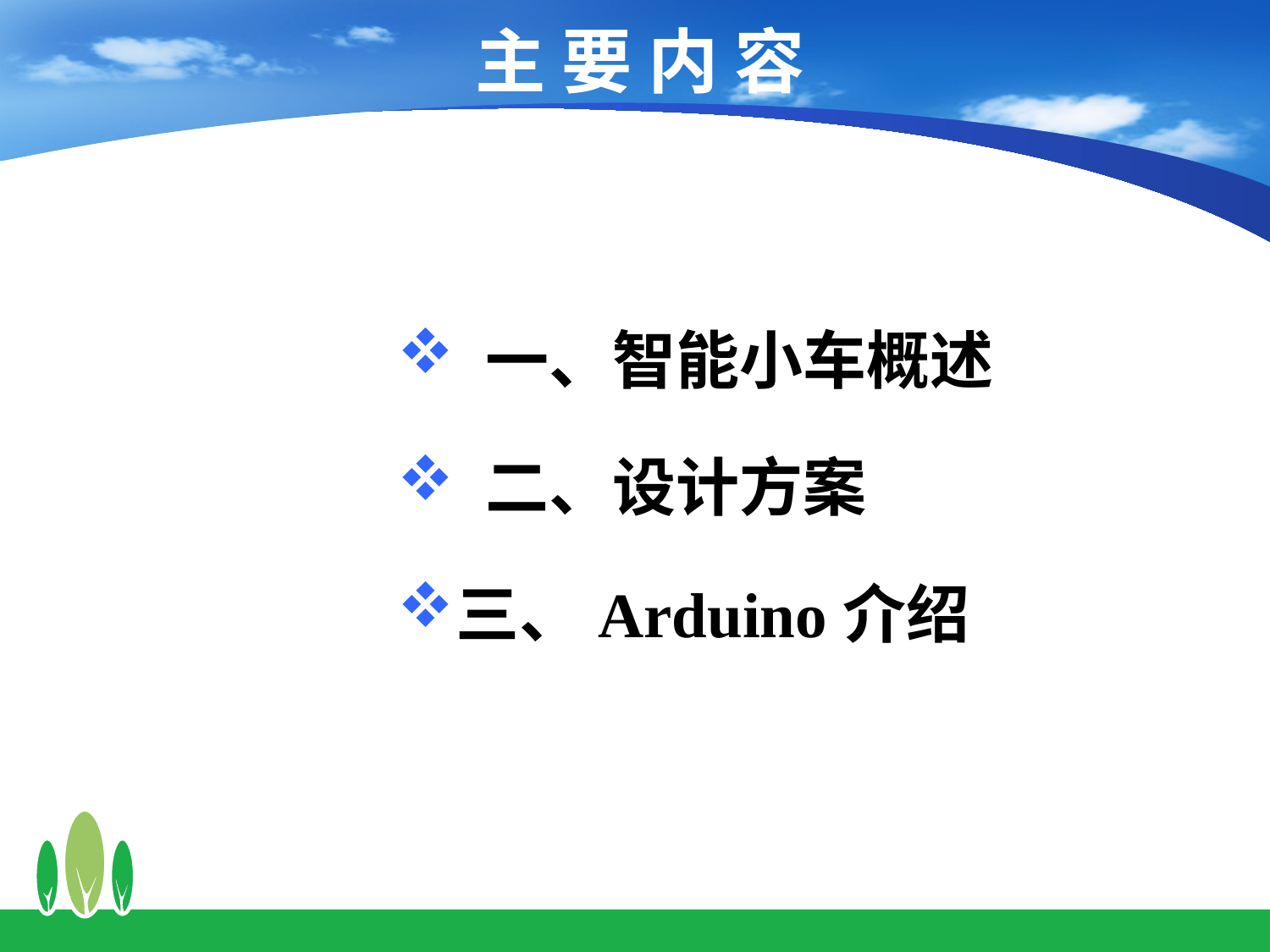

# 主 要 内 容
 一、智能小车概述
 二、设计方案
三、Arduino介绍